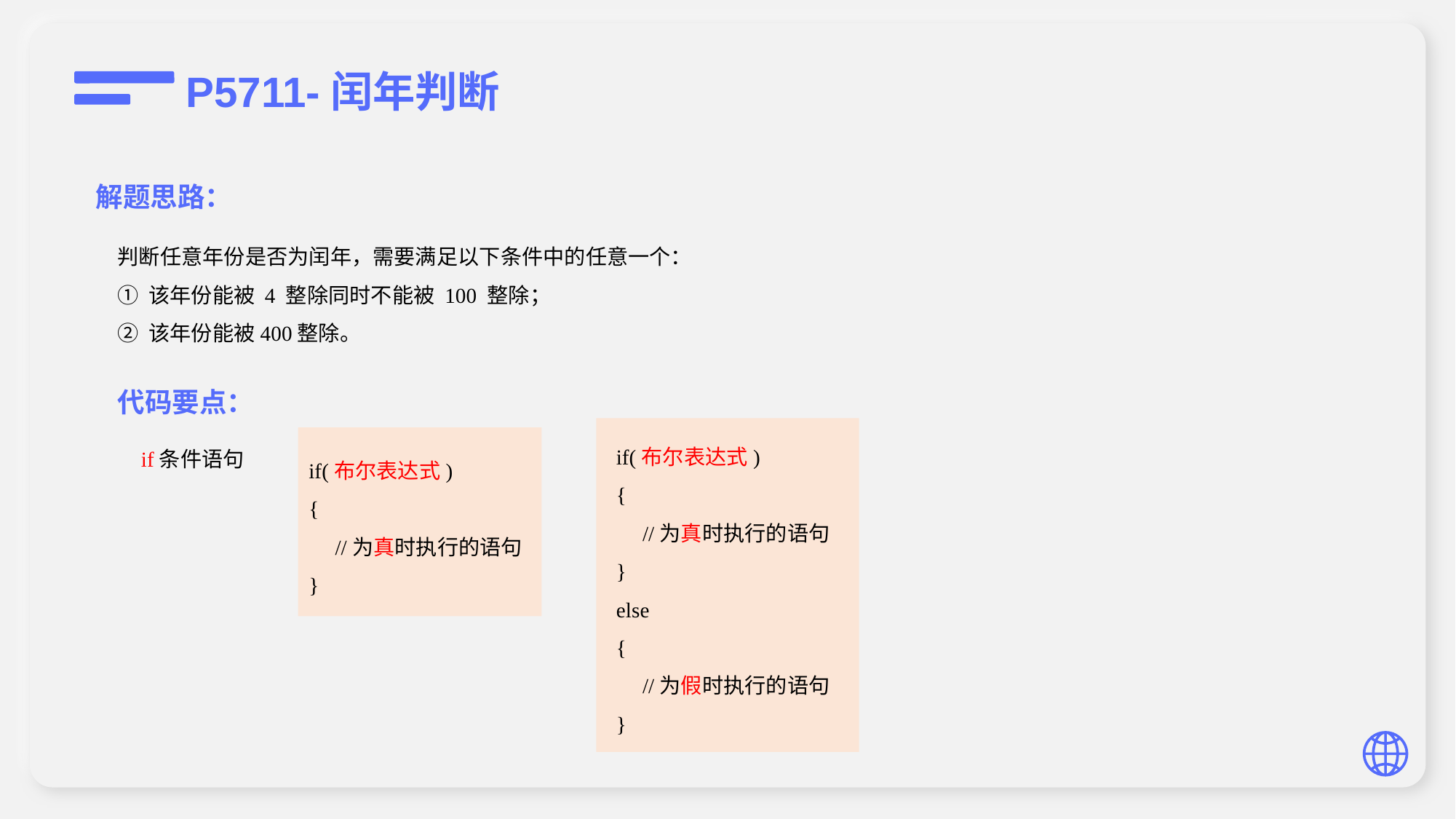

P5711-闰年判断

解题思路：
判断任意年份是否为闰年，需要满足以下条件中的任意一个：
① 该年份能被 4 整除同时不能被 100 整除；
② 该年份能被400整除。
代码要点：

if(布尔表达式)
{
     //为真时执行的语句
}
else
{
     //为假时执行的语句
}
if条件语句

if(布尔表达式)
{
     //为真时执行的语句
}